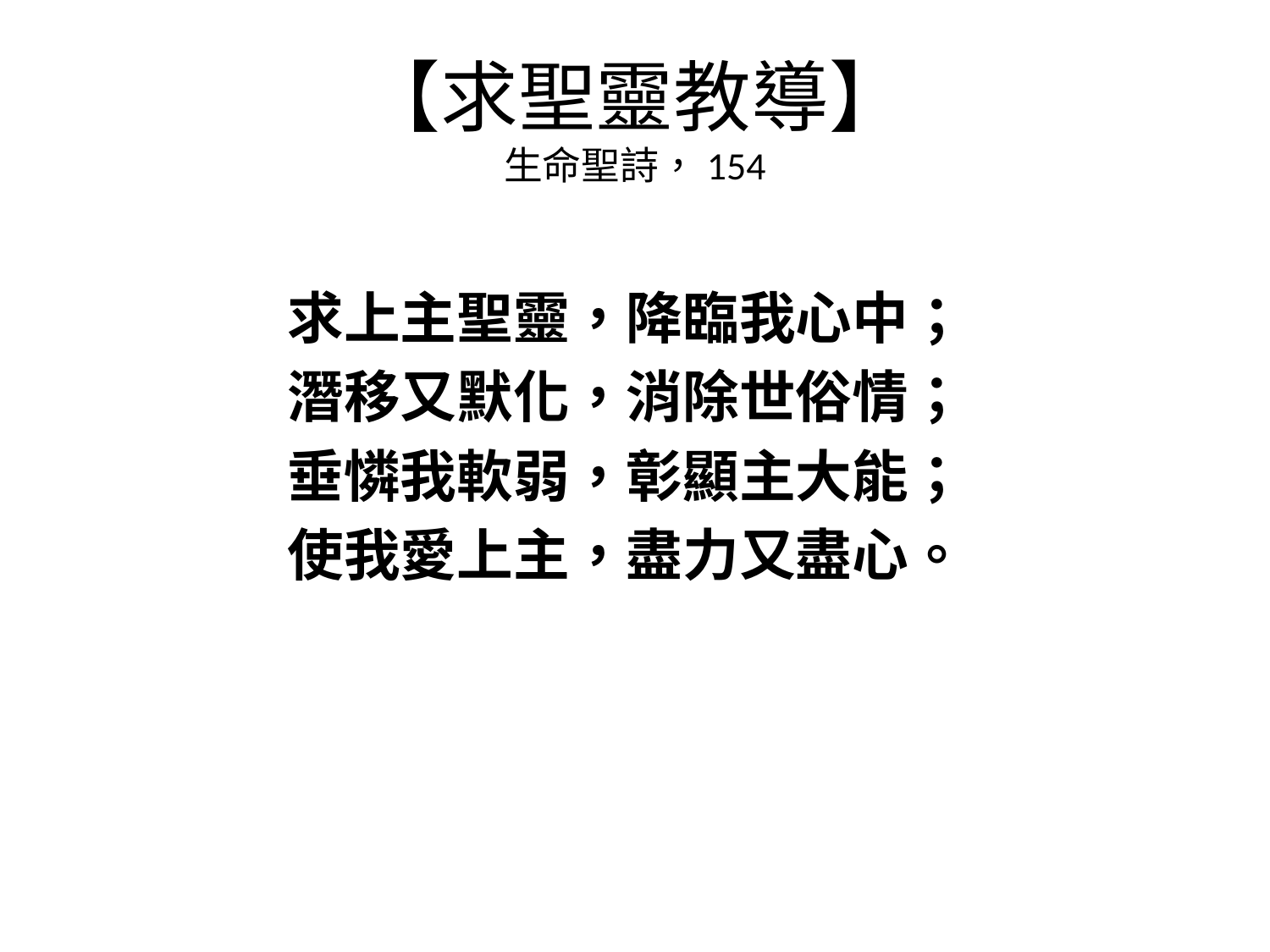

# 【求聖靈教導】 生命聖詩，154
求上主聖靈，降臨我心中；
潛移又默化，消除世俗情；
垂憐我軟弱，彰顯主大能；
使我愛上主，盡力又盡心。